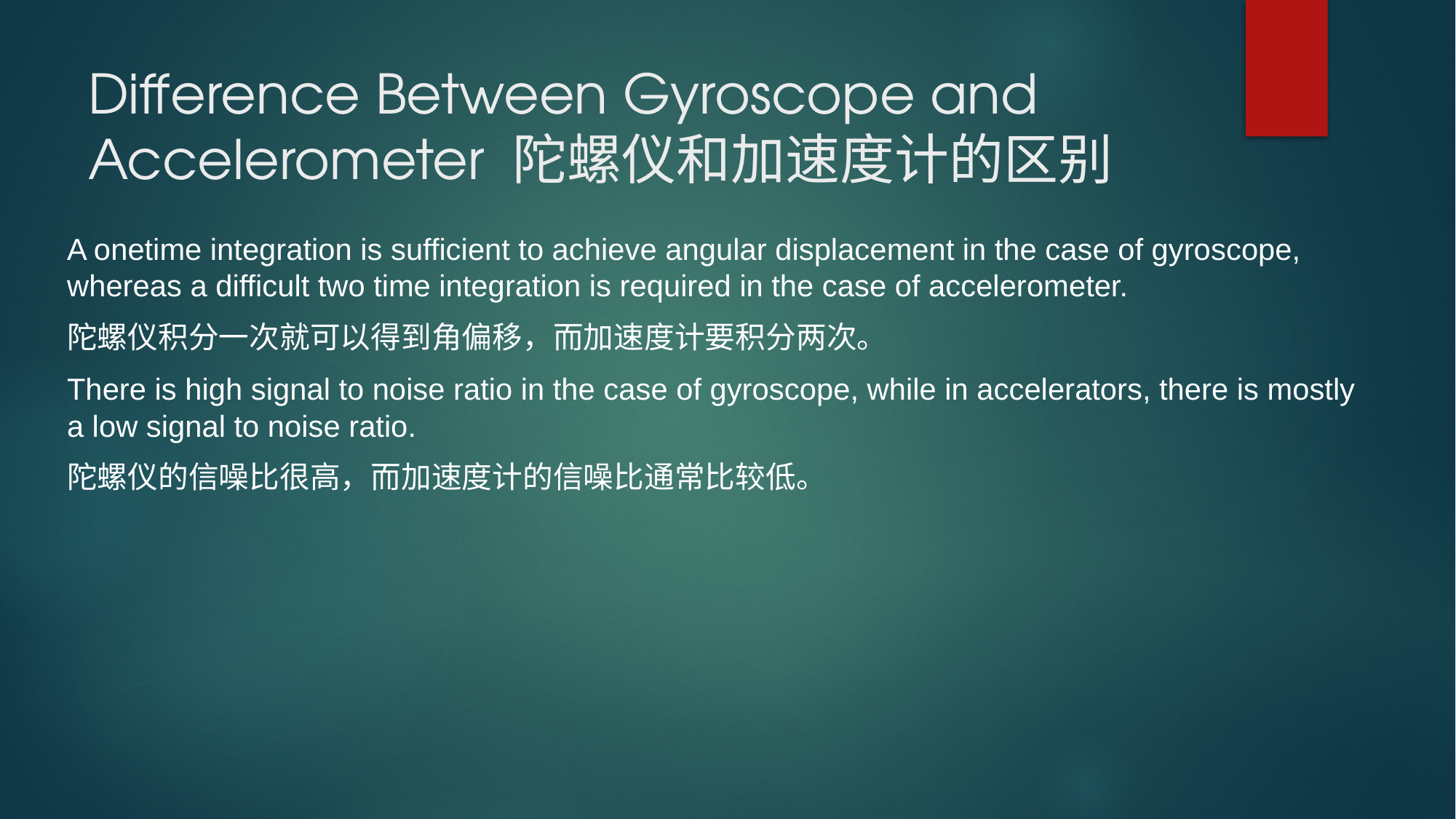

# Difference Between Gyroscope and Accelerometer 陀螺仪和加速度计的区别
A onetime integration is sufficient to achieve angular displacement in the case of gyroscope, whereas a difficult two time integration is required in the case of accelerometer.
陀螺仪积分一次就可以得到角偏移，而加速度计要积分两次。
There is high signal to noise ratio in the case of gyroscope, while in accelerators, there is mostly a low signal to noise ratio.
陀螺仪的信噪比很高，而加速度计的信噪比通常比较低。